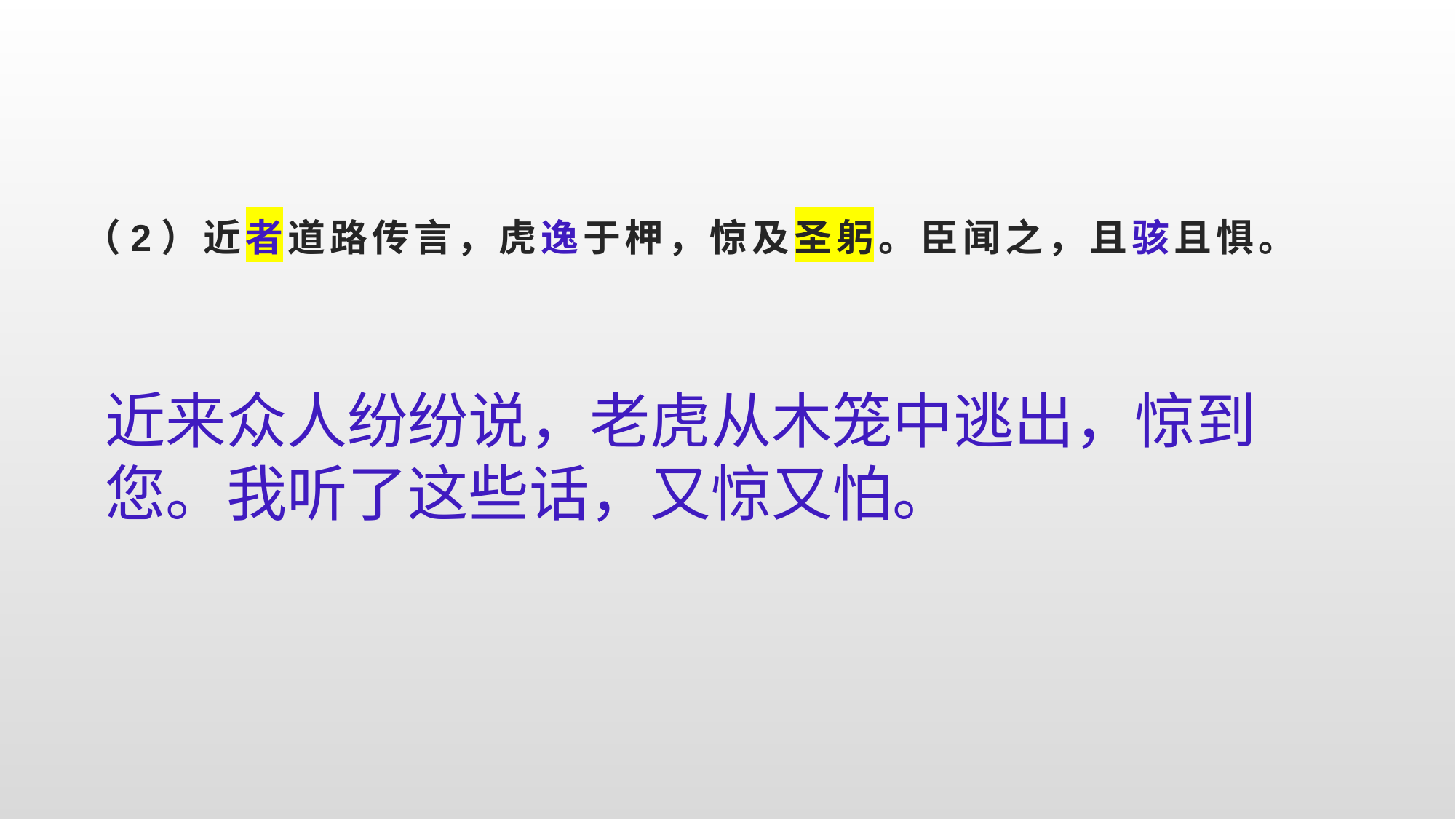

# （2）近者道路传言，虎逸于柙，惊及圣躬。臣闻之，且骇且惧。
近来众人纷纷说，老虎从木笼中逃出，惊到您。我听了这些话，又惊又怕。